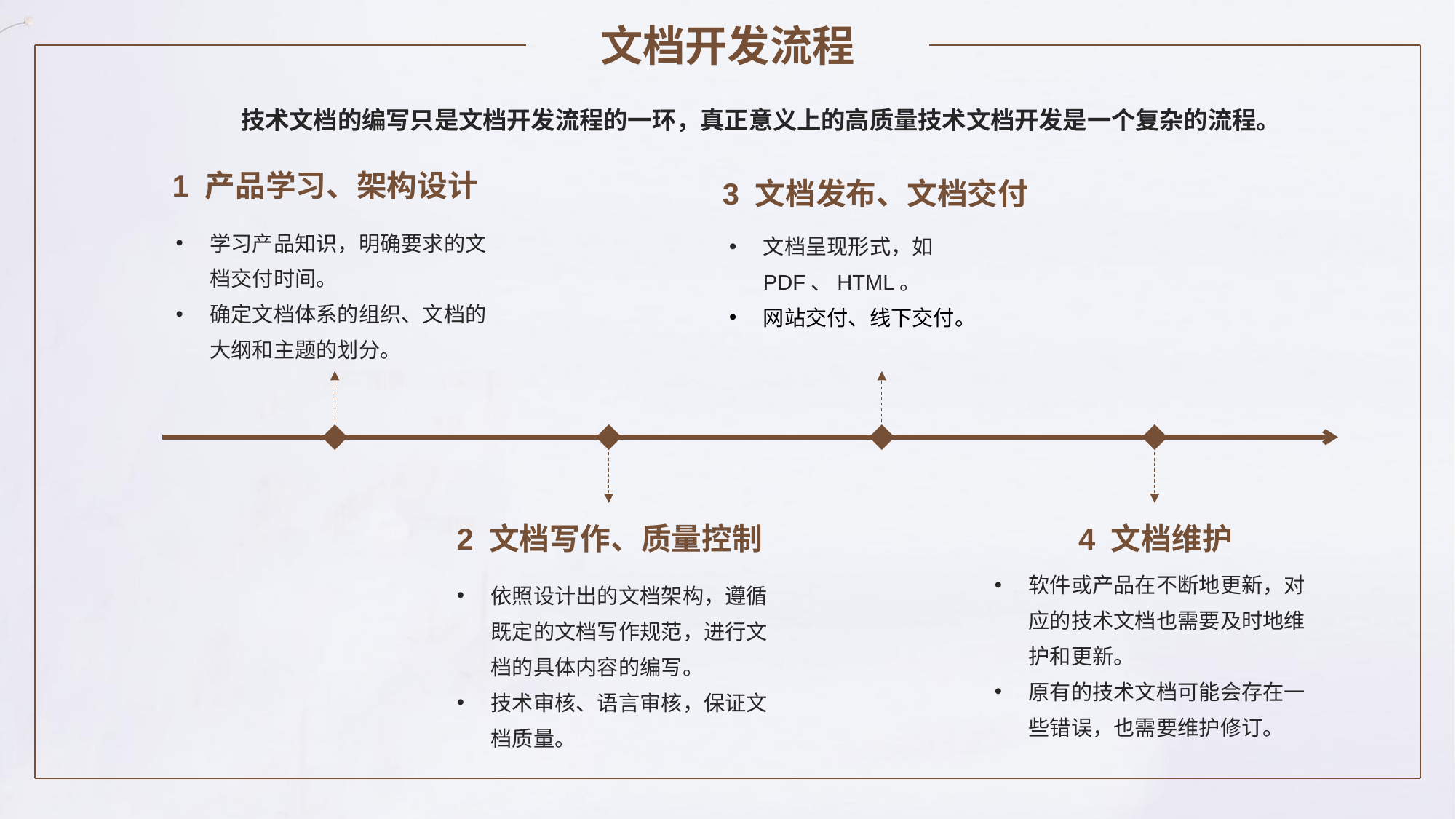

文档开发流程
技术文档的编写只是文档开发流程的一环，真正意义上的高质量技术文档开发是一个复杂的流程。

1 产品学习、架构设计
学习产品知识，明确要求的文档交付时间。
确定文档体系的组织、文档的大纲和主题的划分。
3 文档发布、文档交付
文档呈现形式，如PDF、HTML。
网站交付、线下交付。

2 文档写作、质量控制
依照设计出的文档架构，遵循既定的文档写作规范，进行文档的具体内容的编写。
技术审核、语言审核，保证文档质量。

4 文档维护
软件或产品在不断地更新，对应的技术文档也需要及时地维护和更新。
原有的技术文档可能会存在一些错误，也需要维护修订。